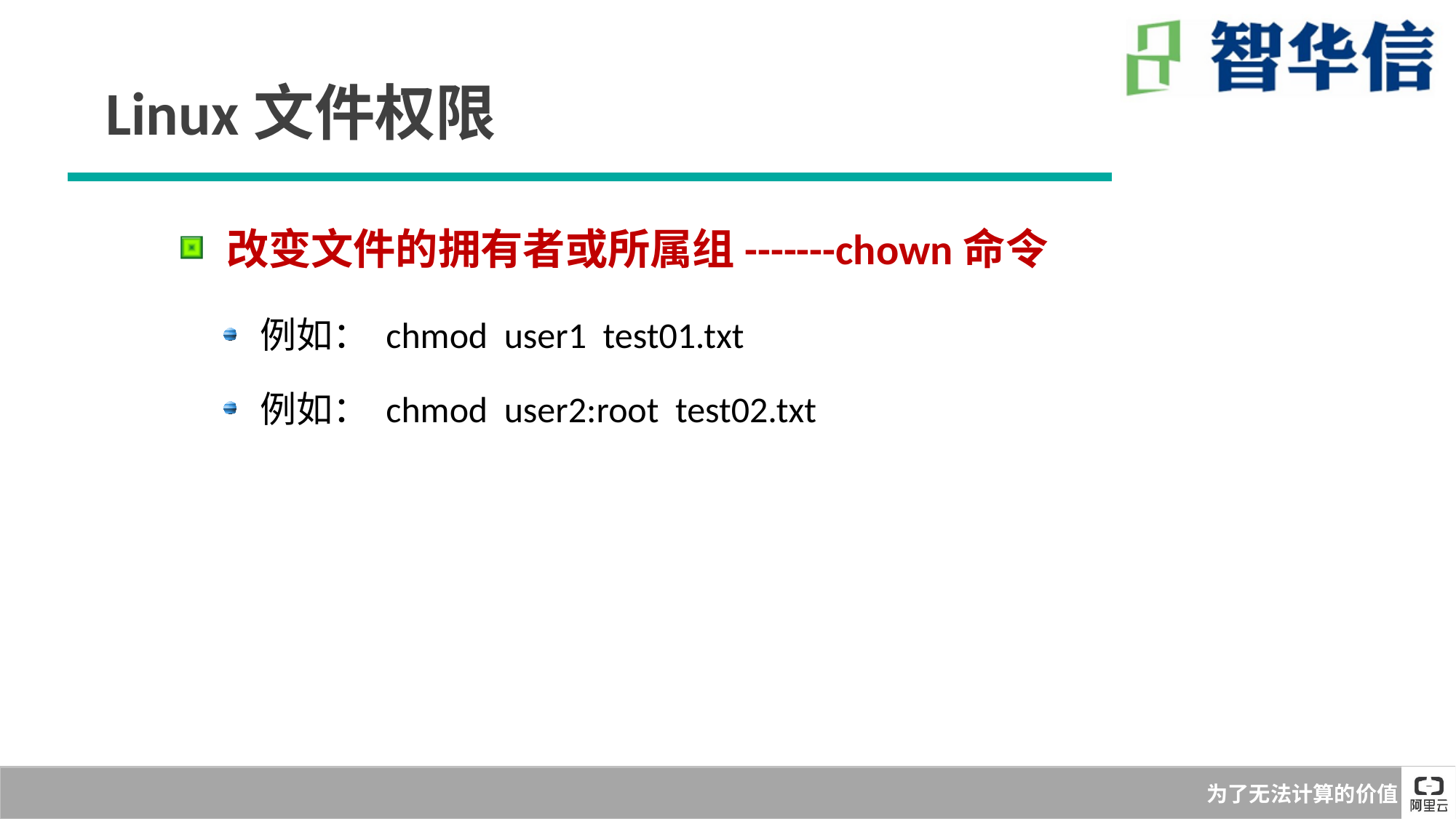

Linux文件权限
 改变文件的拥有者或所属组-------chown命令
 例如： chmod  user1  test01.txt
 例如： chmod  user2:root  test02.txt